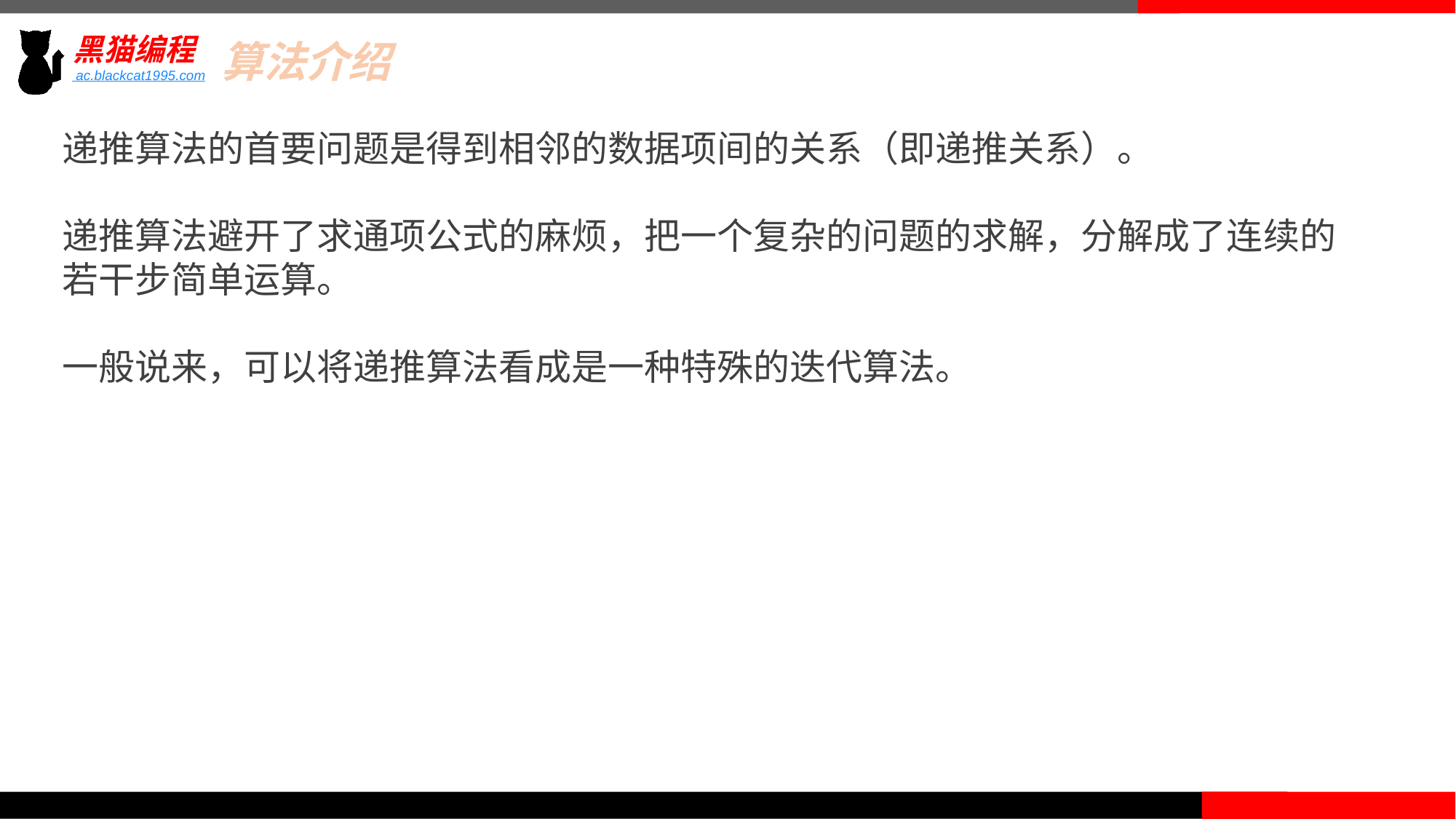

算法介绍
 ac.blackcat1995.com
递推算法的首要问题是得到相邻的数据项间的关系（即递推关系）。

递推算法避开了求通项公式的麻烦，把一个复杂的问题的求解，分解成了连续的若干步简单运算。

一般说来，可以将递推算法看成是一种特殊的迭代算法。